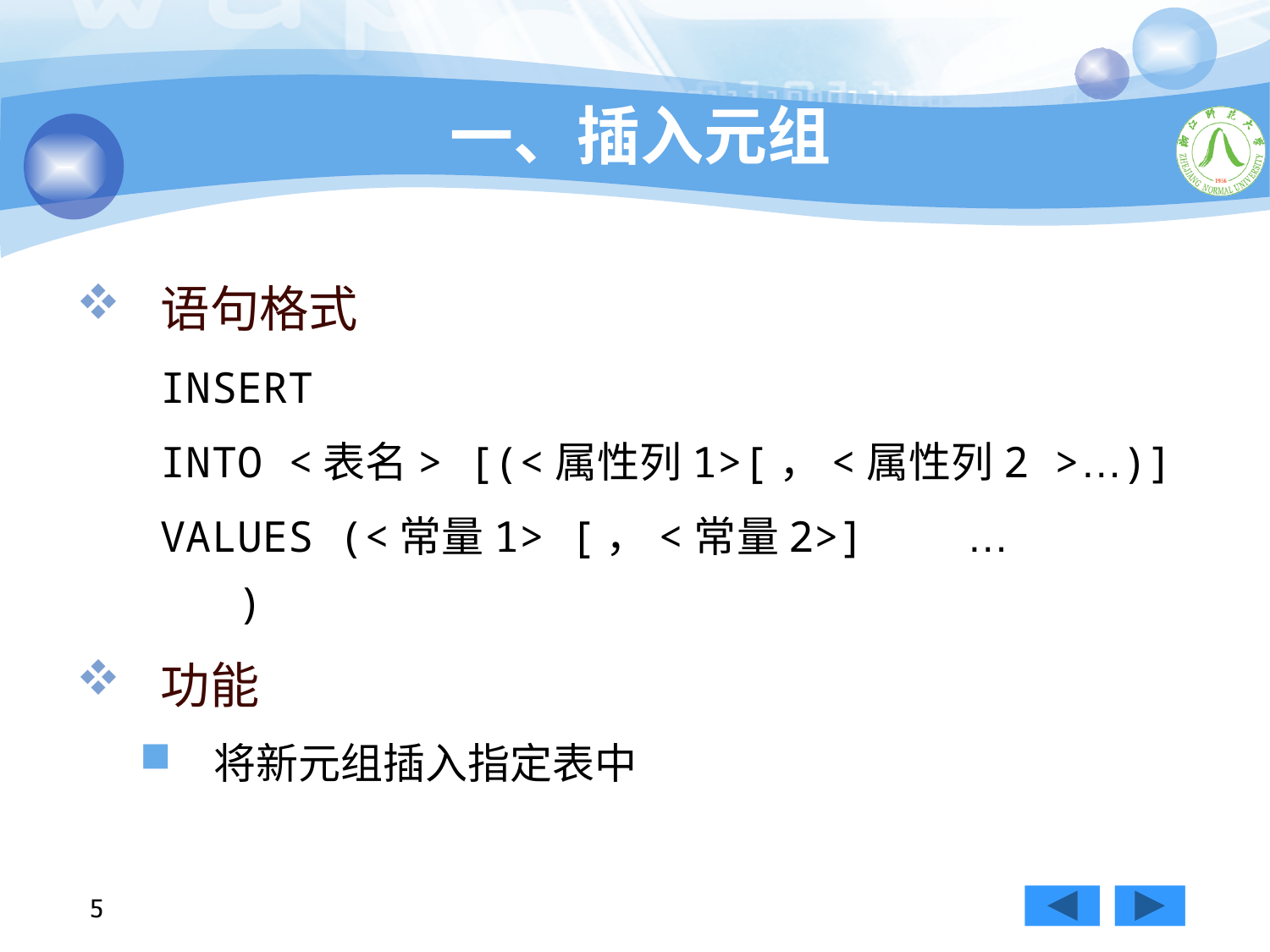

# 一、插入元组
语句格式
	INSERT
	INTO <表名> [(<属性列1>[，<属性列2 >…)]
	VALUES (<常量1> [，<常量2>]    …           )
功能
将新元组插入指定表中

5